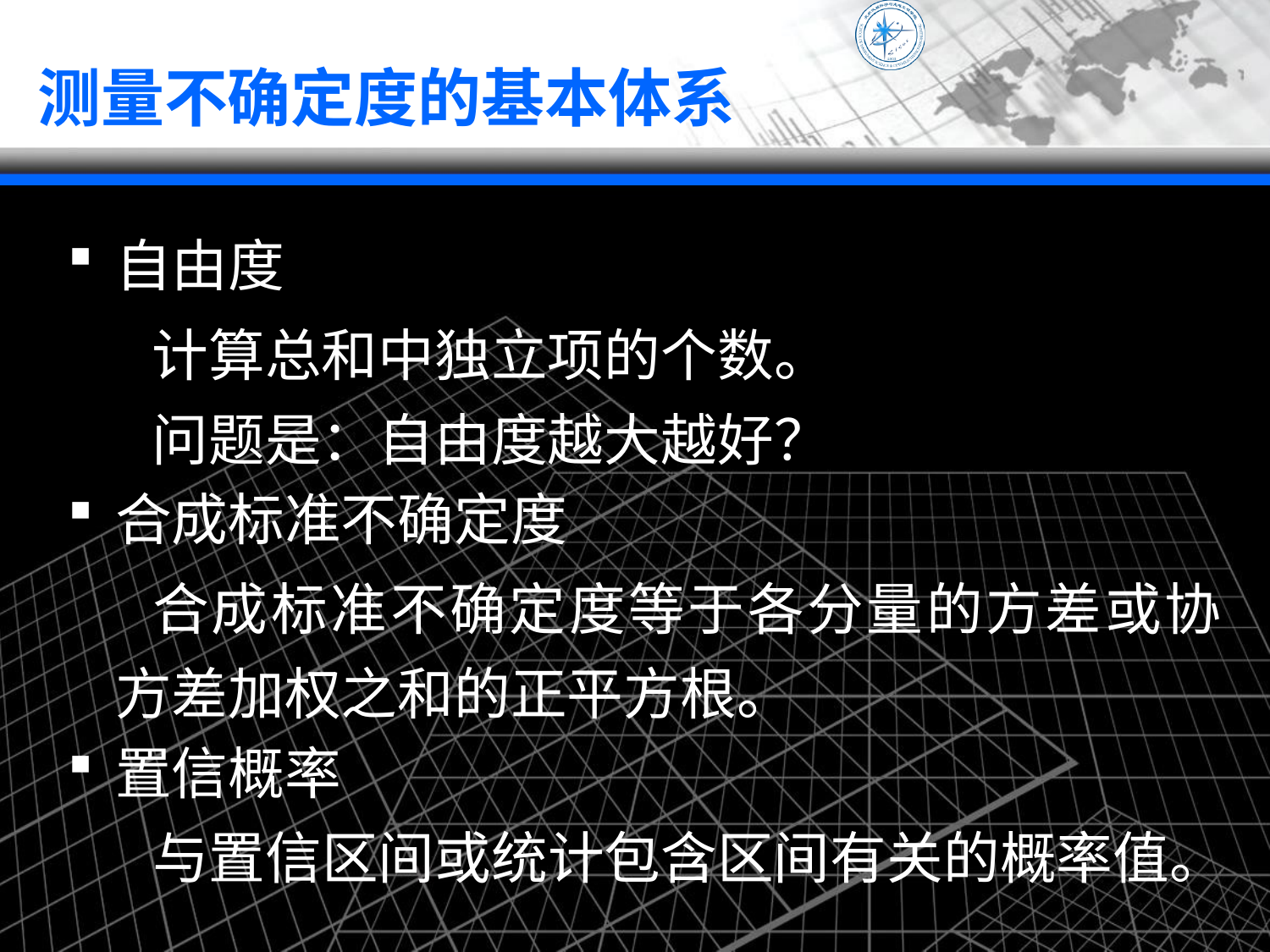

# 测量不确定度的基本体系
自由度
计算总和中独立项的个数。 问题是：自由度越大越好？
合成标准不确定度
合成标准不确定度等于各分量的方差或协 方差加权之和的正平方根。
置信概率
与置信区间或统计包含区间有关的概率值。